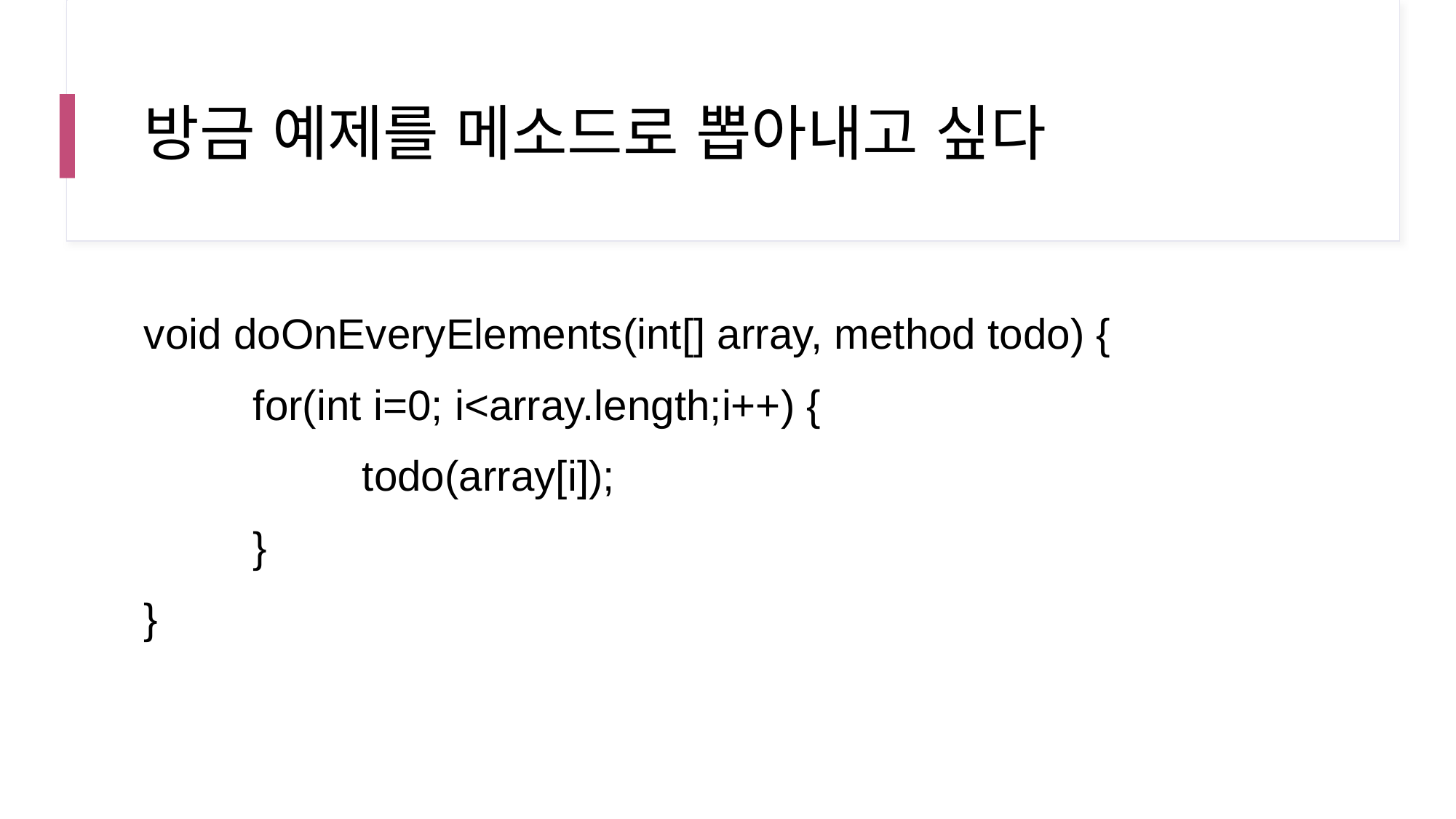

# 방금 예제를 메소드로 뽑아내고 싶다
void doOnEveryElements(int[] array, method todo) {
	for(int i=0; i<array.length;i++) {
		todo(array[i]);
	}
}